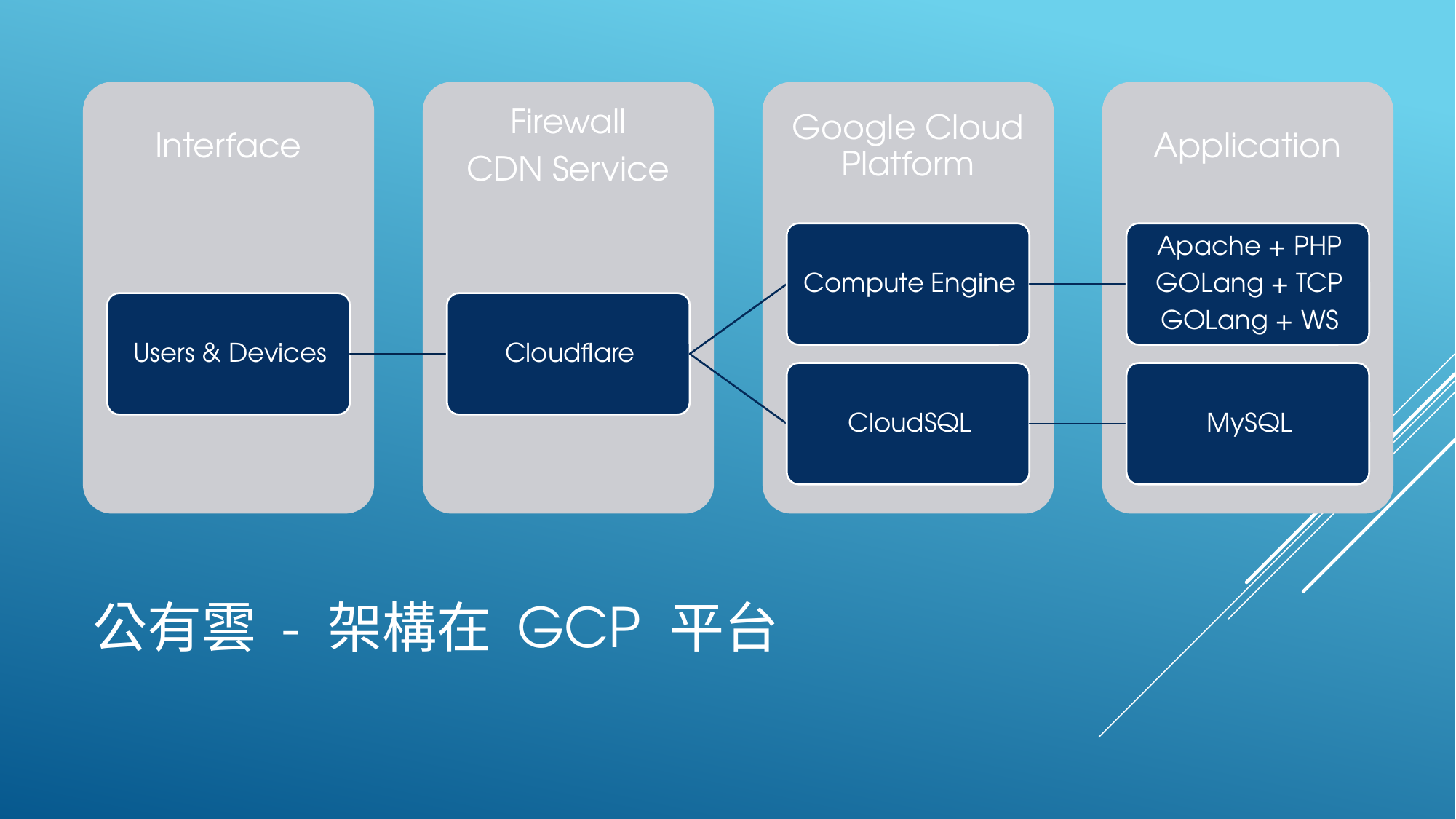

Application
Google Cloud Platform
Firewall
CDN Service
Interface
Users & Devices

Cloudflare

Compute Engine

Apache + PHP
GOLang + TCP
GOLang + WS

CloudSQL

MySQL
# 公有雲 - 架構在 GCP 平台